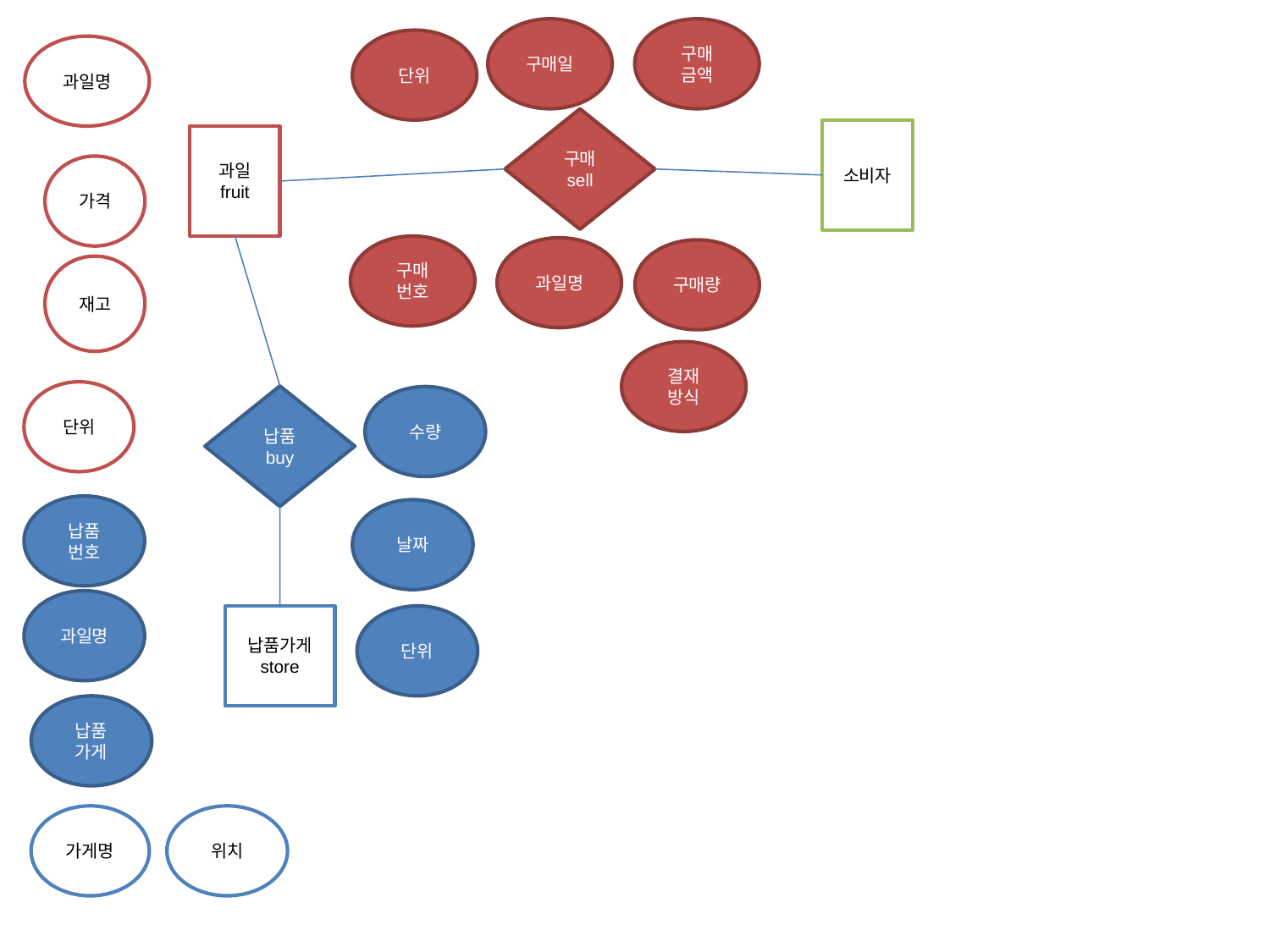

구매일
구매
금액
단위
과일명
구매
sell
소비자
과일
fruit
가격
구매
번호
과일명
구매량
재고
결재
방식
단위
납품
buy
수량
납품
번호
날짜
과일명
납품가게
store
단위
납품
가게
가게명
위치